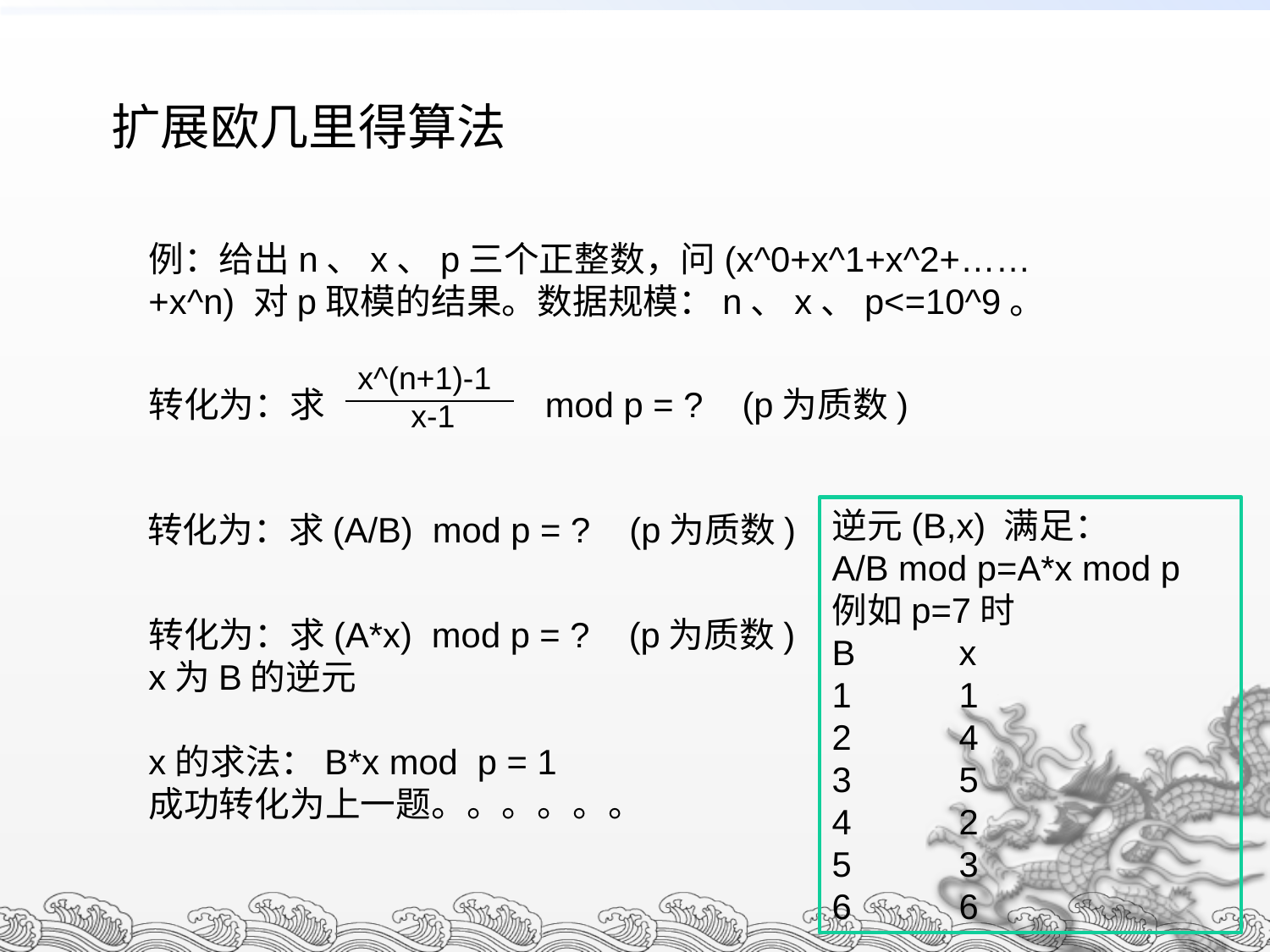

扩展欧几里得算法
例：给出n、x、p三个正整数，问(x^0+x^1+x^2+……+x^n) 对p取模的结果。数据规模：n、x、p<=10^9。
x^(n+1)-1
      x-1
转化为：求                           mod p = ?    (p为质数)
逆元(B,x) 满足：
A/B mod p=A*x mod p
例如p=7时
B	x
1	1
2 	4
3	5
4	2
5	3
6	6
转化为：求(A/B)  mod p = ?    (p为质数)
转化为：求(A*x)  mod p = ?    (p为质数)
x为B的逆元

x的求法：B*x mod  p = 1
成功转化为上一题。。。。。。